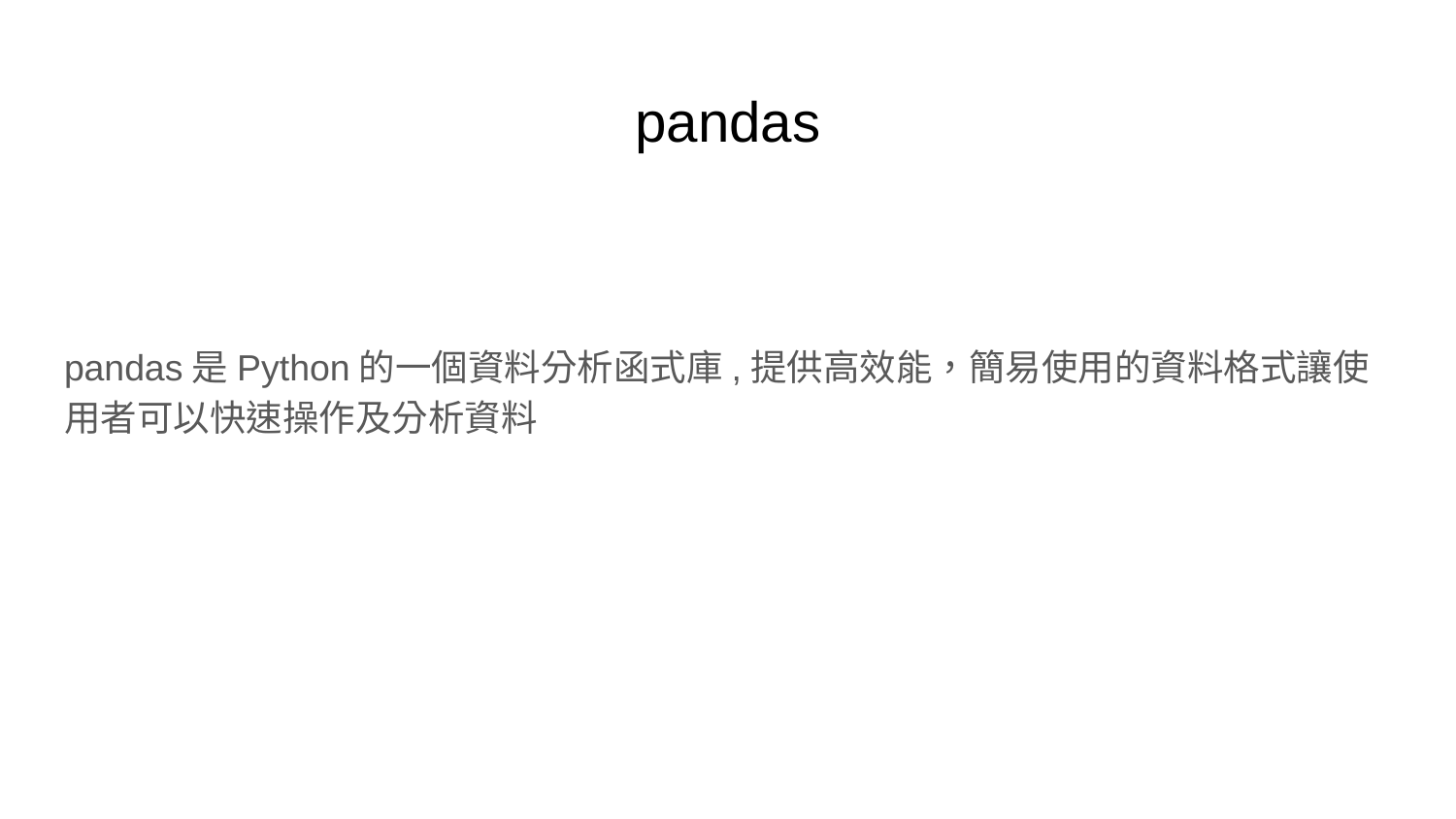

# pandas
pandas是Python的一個資料分析函式庫,提供高效能，簡易使用的資料格式讓使用者可以快速操作及分析資料